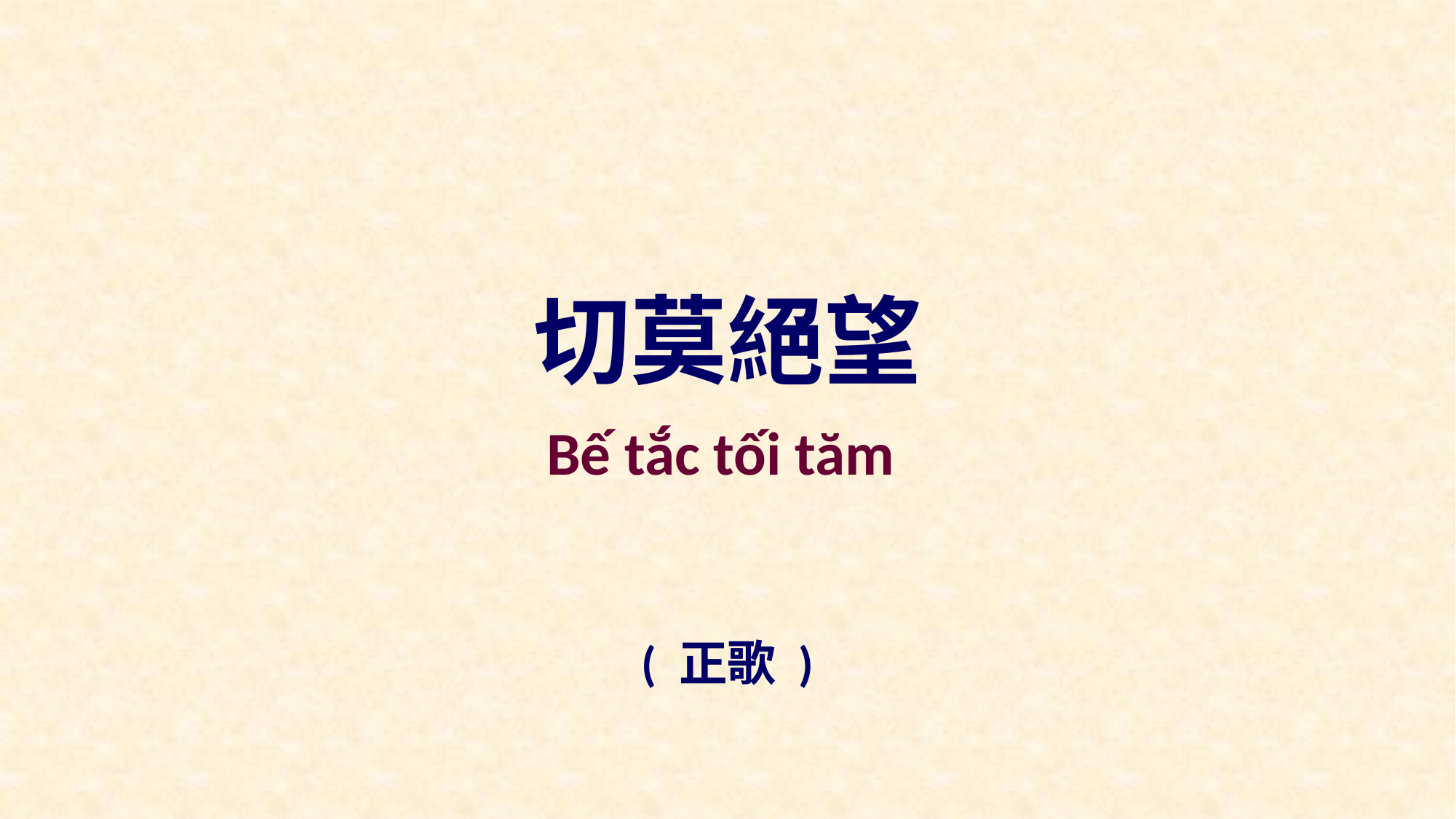

切莫絕望
Bế tắc tối tăm
( 正歌 )